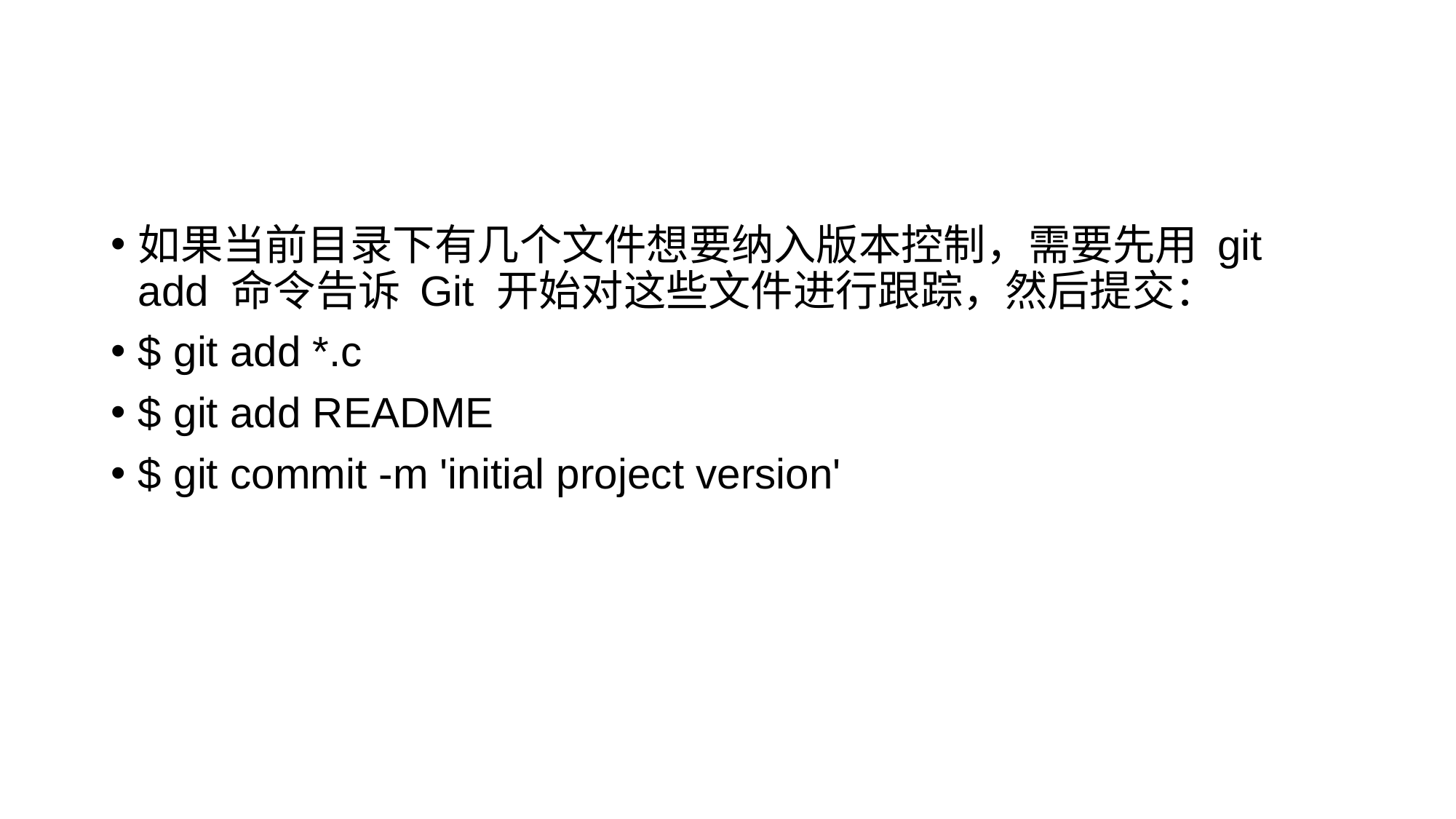

#
如果当前目录下有几个文件想要纳入版本控制，需要先用 git add 命令告诉 Git 开始对这些文件进行跟踪，然后提交：
$ git add *.c
$ git add README
$ git commit -m 'initial project version'